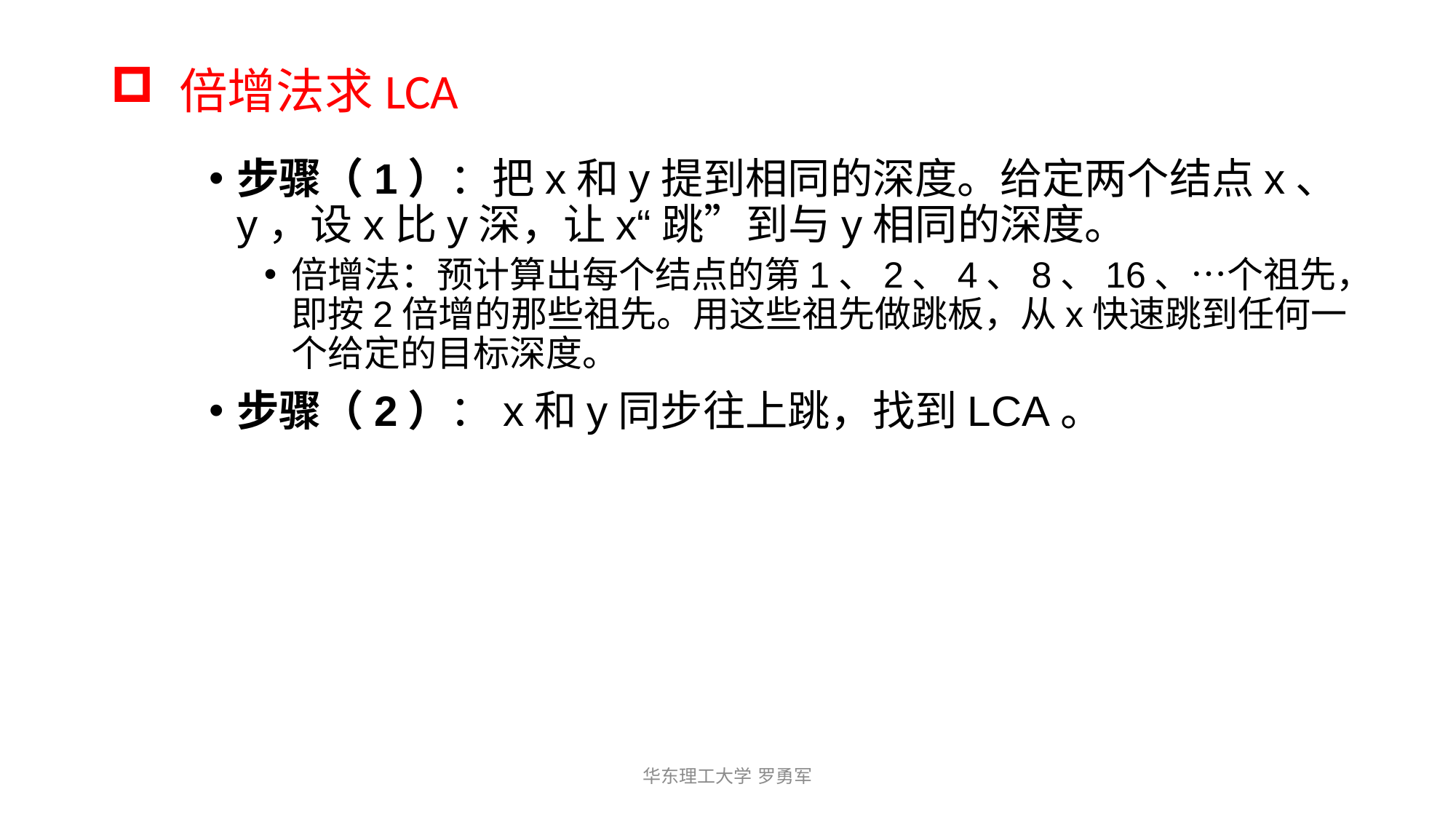

# 倍增法求LCA
步骤（1）：把x和y提到相同的深度。给定两个结点x、y，设x比y深，让x“跳”到与y相同的深度。
倍增法：预计算出每个结点的第1、2、4、8、16、…个祖先，即按2倍增的那些祖先。用这些祖先做跳板，从x快速跳到任何一个给定的目标深度。
步骤（2）：x和y同步往上跳，找到LCA。
华东理工大学 罗勇军